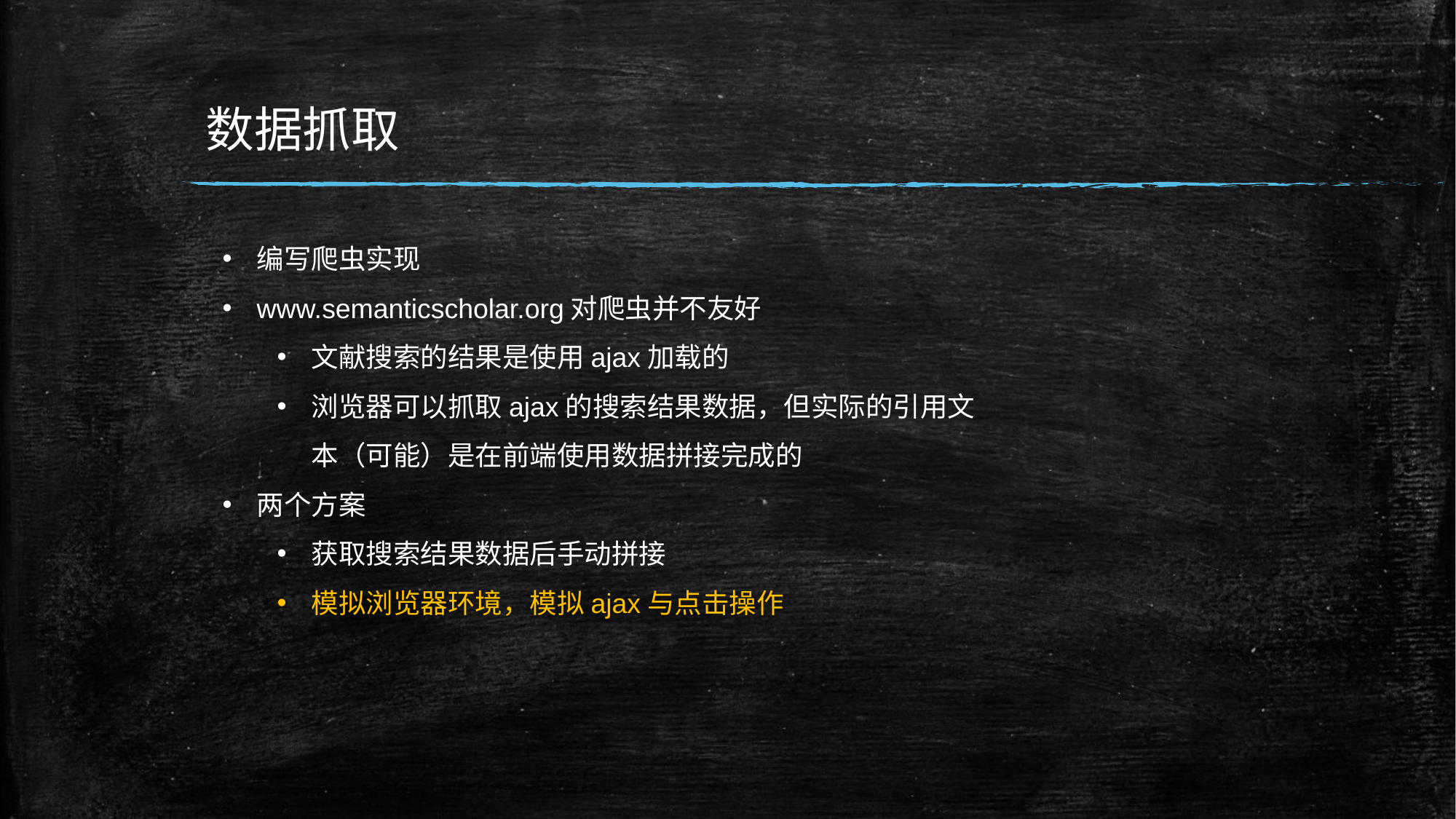

# 数据抓取
编写爬虫实现
www.semanticscholar.org对爬虫并不友好
文献搜索的结果是使用ajax加载的
浏览器可以抓取ajax的搜索结果数据，但实际的引用文本（可能）是在前端使用数据拼接完成的
两个方案
获取搜索结果数据后手动拼接
模拟浏览器环境，模拟ajax与点击操作